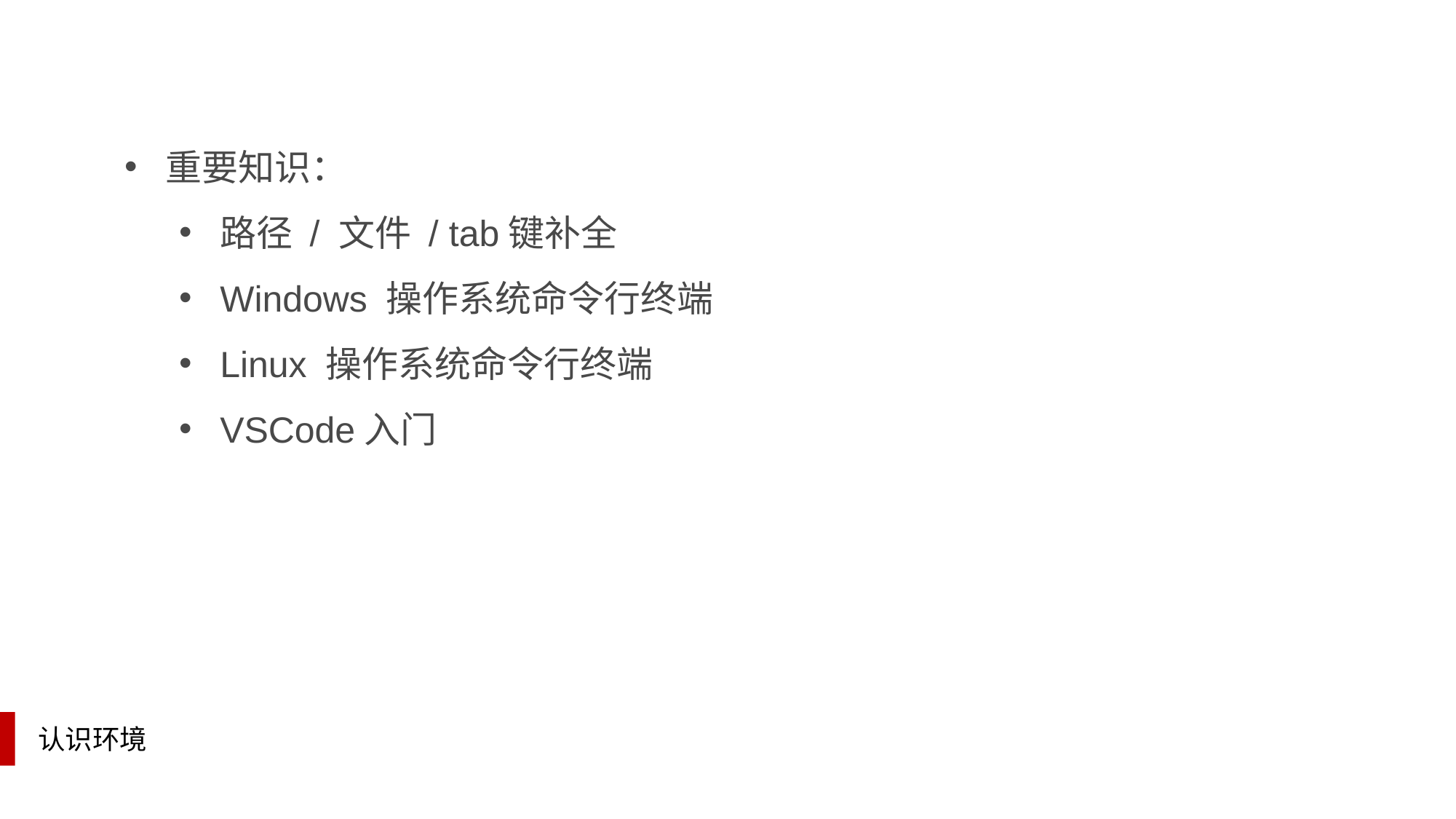

重要知识：
路径 / 文件 / tab键补全
Windows 操作系统命令行终端
Linux 操作系统命令行终端
VSCode入门

认识环境